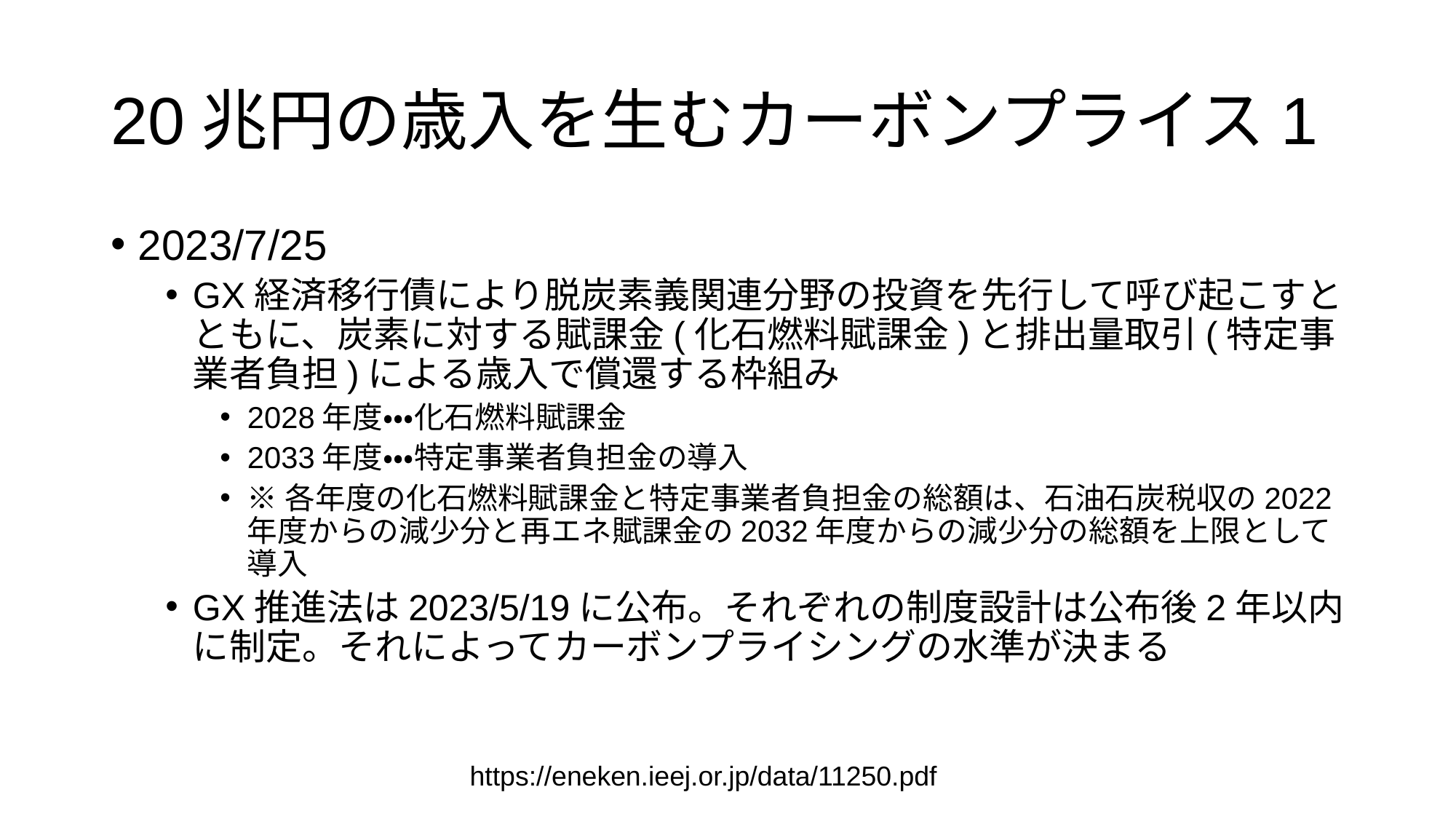

# 20兆円の歳入を生むカーボンプライス1
2023/7/25
GX経済移行債により脱炭素義関連分野の投資を先行して呼び起こすとともに、炭素に対する賦課金(化石燃料賦課金)と排出量取引(特定事業者負担)による歳入で償還する枠組み
2028年度・・・化石燃料賦課金
2033年度・・・特定事業者負担金の導入
※各年度の化石燃料賦課金と特定事業者負担金の総額は、石油石炭税収の2022年度からの減少分と再エネ賦課金の2032年度からの減少分の総額を上限として導入
GX推進法は2023/5/19に公布。それぞれの制度設計は公布後2年以内に制定。それによってカーボンプライシングの水準が決まる

https://eneken.ieej.or.jp/data/11250.pdf